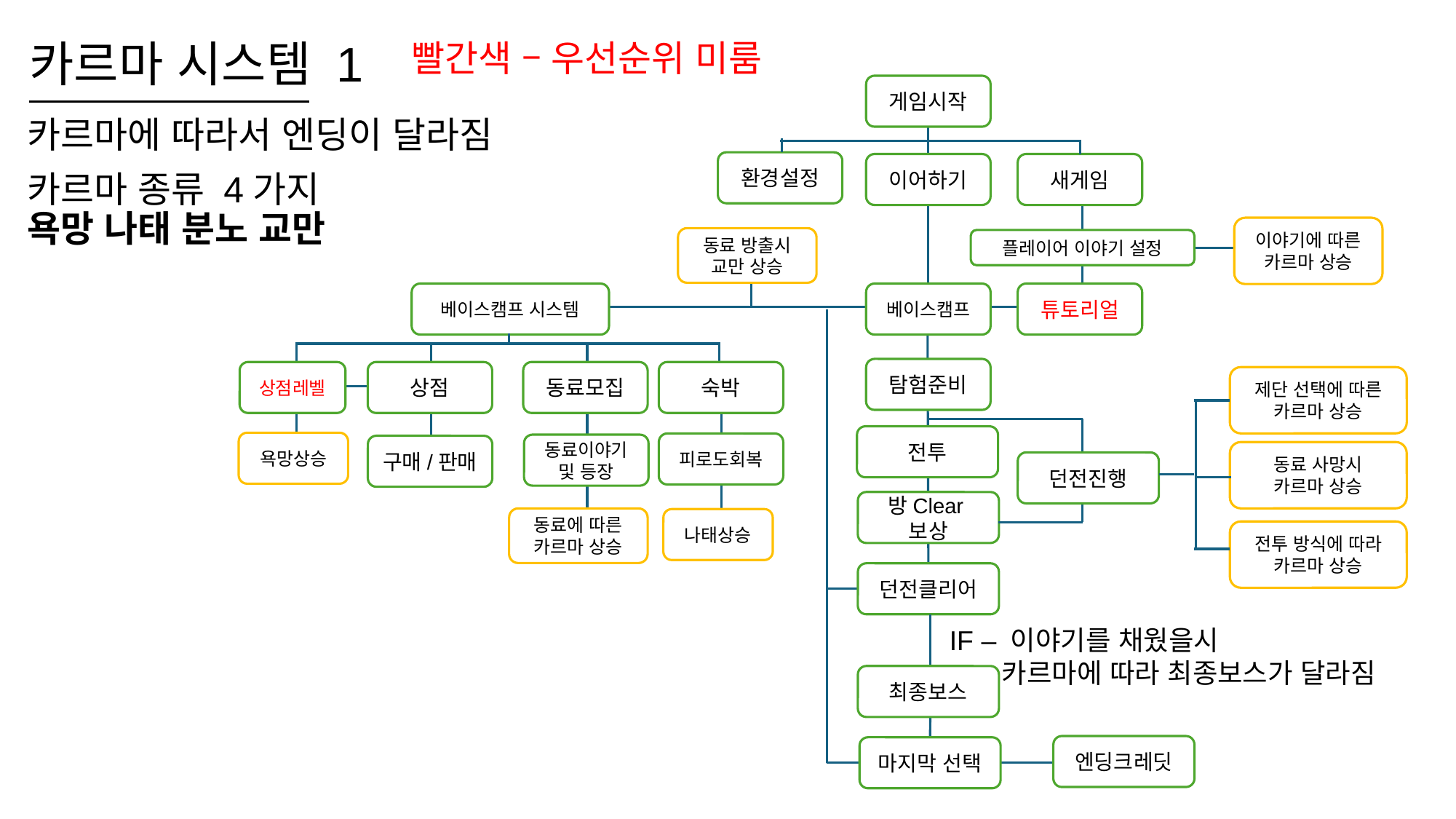

카르마 시스템 1
빨간색 – 우선순위 미룸
게임시작
카르마에 따라서 엔딩이 달라짐
카르마 종류 4가지
욕망 나태 분노 교만
환경설정
이어하기
새게임
이야기에 따른
카르마 상승
동료 방출시 교만 상승
플레이어 이야기 설정
베이스캠프 시스템
베이스캠프
튜토리얼
탐험준비
상점레벨
동료모집
숙박
상점
제단 선택에 따른 카르마 상승
전투
욕망상승
피로도회복
동료이야기 및 등장
구매/판매
동료 사망시
카르마 상승
던전진행
방Clear보상
동료에 따른 카르마 상승
나태상승
전투 방식에 따라 카르마 상승
던전클리어
IF – 이야기를 채웠을시
      카르마에 따라 최종보스가 달라짐
최종보스
엔딩크레딧
마지막 선택